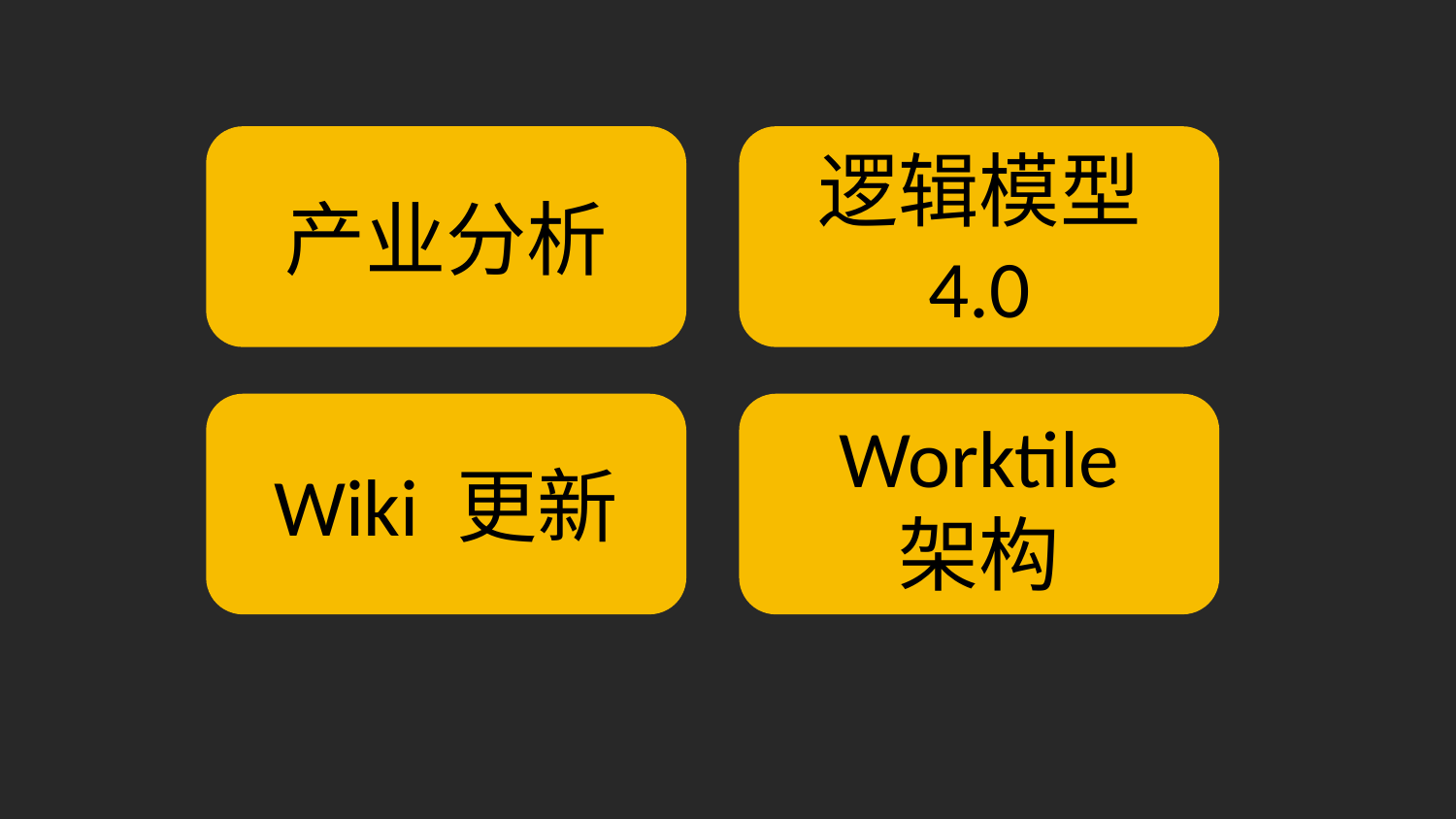

逻辑模型 4.0
产业分析
Wiki 更新
Worktile
架构